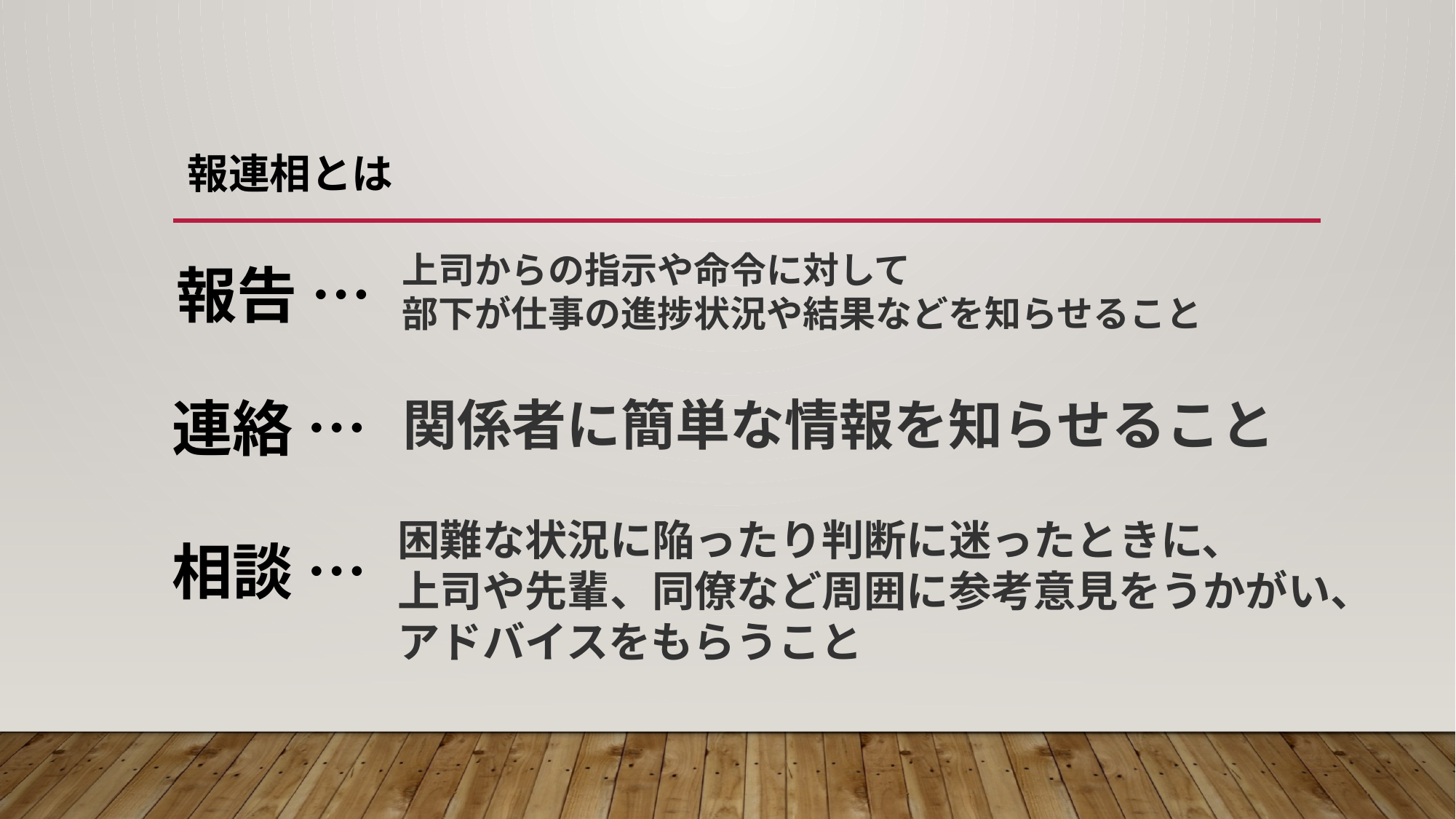

# 報連相とは
上司からの指示や命令に対して
部下が仕事の進捗状況や結果などを知らせること
報告 …
連絡 …
関係者に簡単な情報を知らせること
困難な状況に陥ったり判断に迷ったときに、
上司や先輩、同僚など周囲に参考意見をうかがい、アドバイスをもらうこと
相談 …